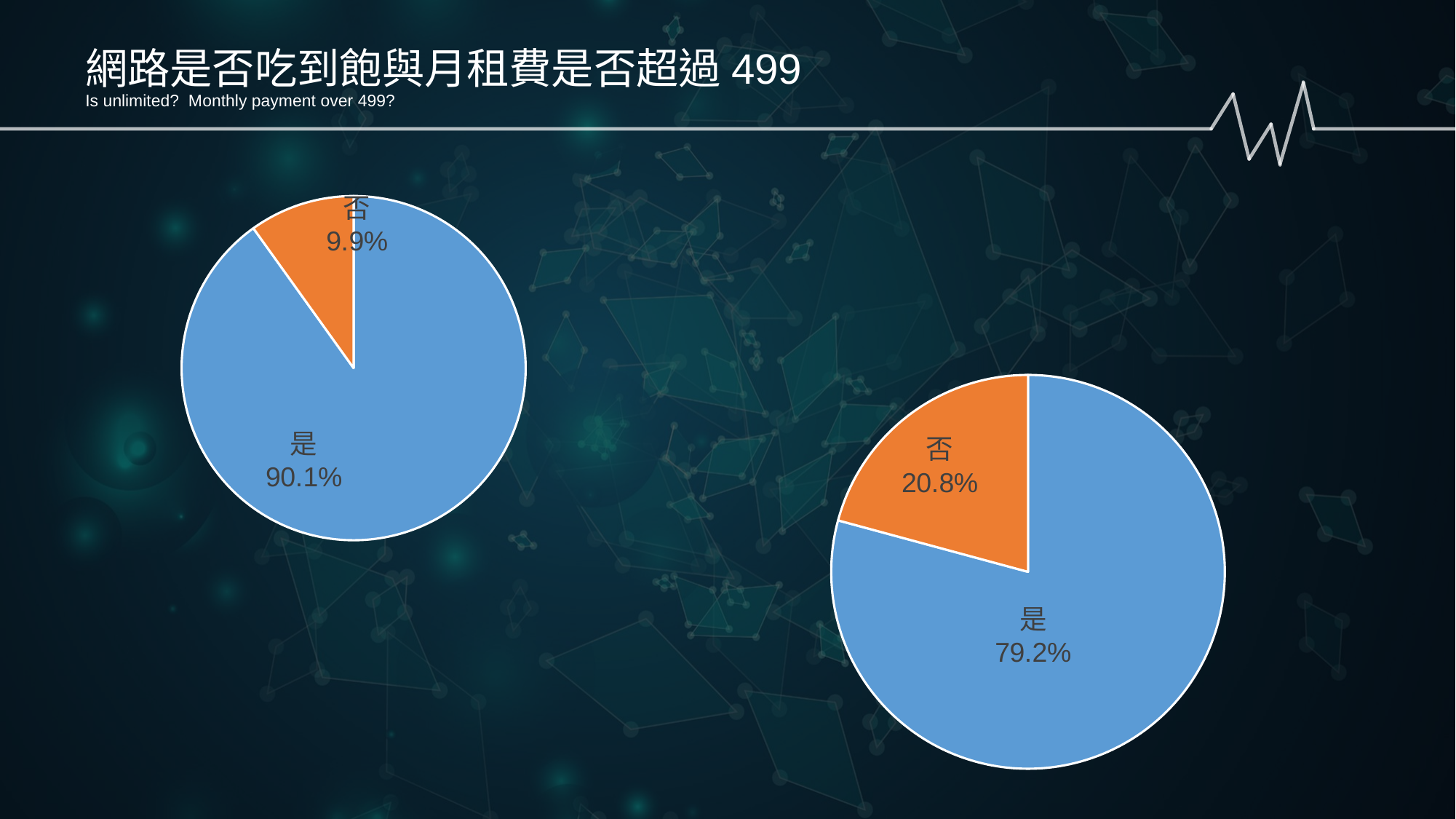

網路是否吃到飽與月租費是否超過499
Is unlimited?  Monthly payment over 499?

### Chart

| Category | 銷售 |
|---|---|
| 是 | 91.0 |
| 否 | 10.0 |

### Chart

| Category | 銷售 |
|---|---|
| 是 | 80.0 |
| 否 | 21.0 |